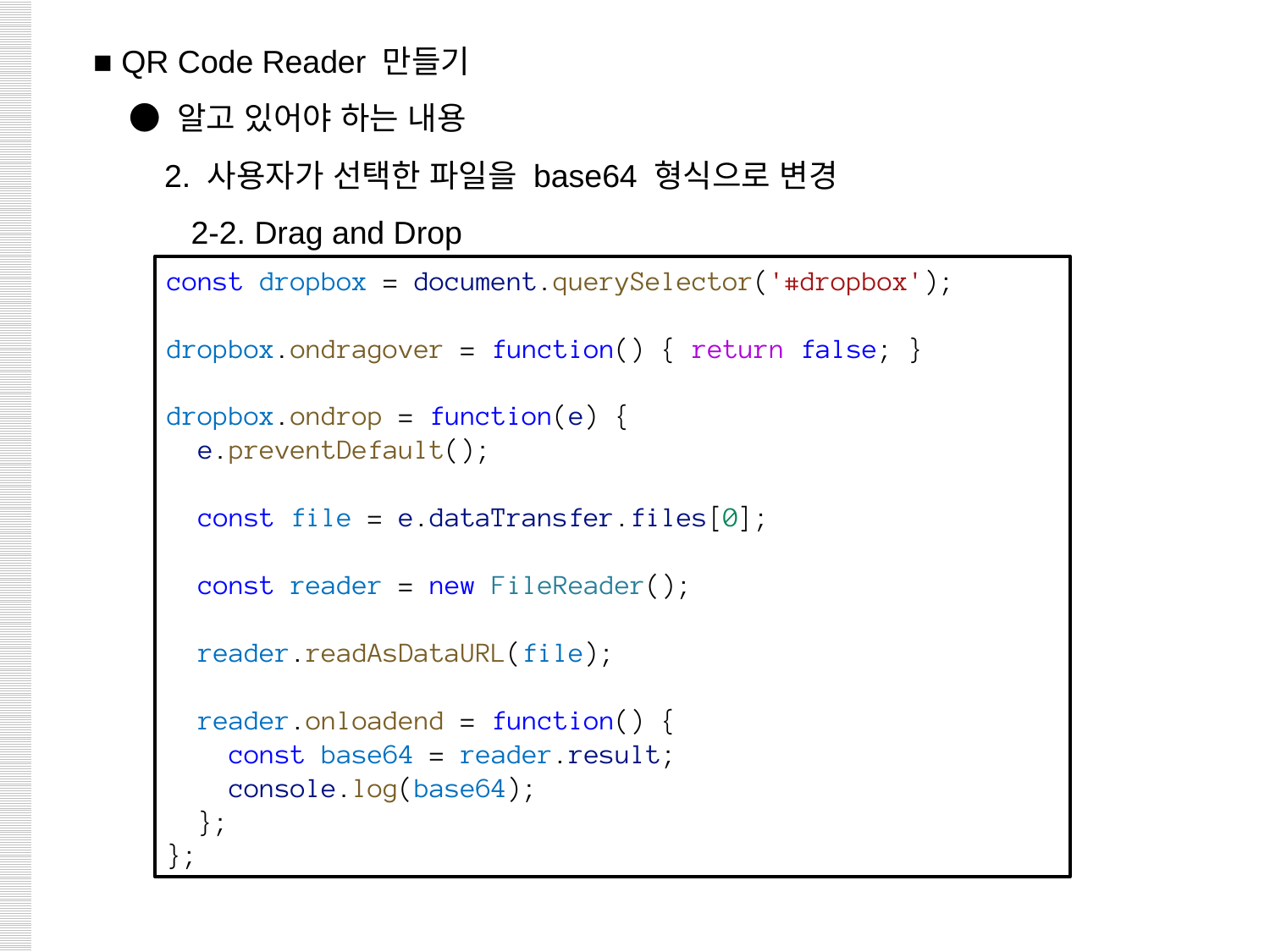

■ QR Code Reader 만들기
    ● 알고 있어야 하는 내용
        2. 사용자가 선택한 파일을 base64 형식으로 변경
           2-2. Drag and Drop
const dropbox = document.querySelector('#dropbox');
dropbox.ondragover = function() { return false; }

dropbox.ondrop = function(e) {
  e.preventDefault();
  const file = e.dataTransfer.files[0];

  const reader = new FileReader();

  reader.readAsDataURL(file);
  reader.onloadend = function() {
    const base64 = reader.result;
    console.log(base64);
  };
};